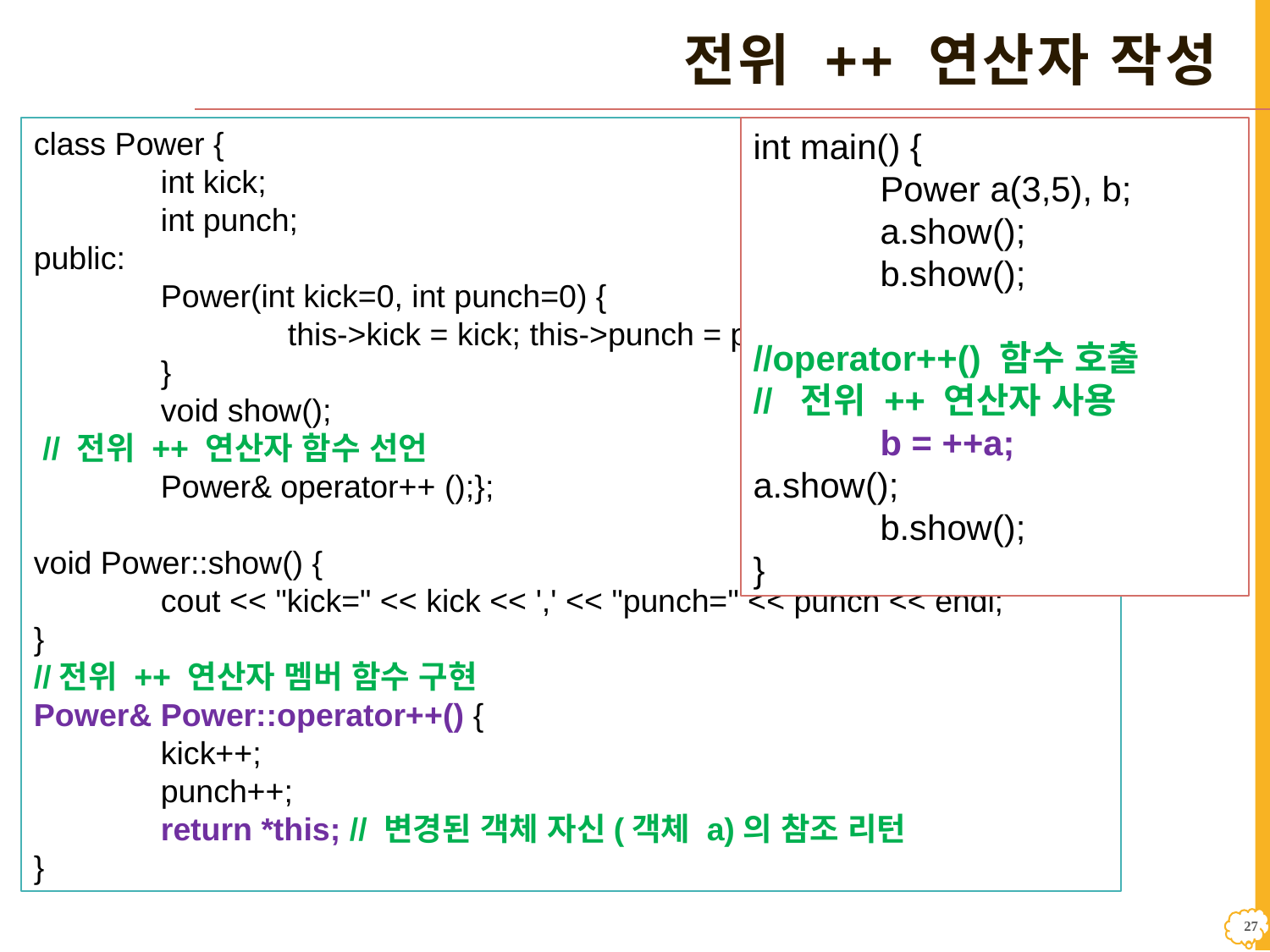

# 전위 ++ 연산자 작성
class Power {
	int kick;
	int punch;
public:
	Power(int kick=0, int punch=0) {
		this->kick = kick; this->punch = punch;
	}
	void show();
 // 전위 ++ 연산자 함수 선언
	Power& operator++ ();};

void Power::show() {
	cout << "kick=" << kick << ',' << "punch=" << punch << endl;
}
//전위 ++ 연산자 멤버 함수 구현
Power& Power::operator++() {
	kick++;
	punch++;
	return *this; // 변경된 객체 자신(객체 a)의 참조 리턴
}
int main() {
	Power a(3,5), b;
	a.show();
	b.show();

//operator++() 함수 호출
//  전위 ++ 연산자 사용
	b = ++a; 	a.show();
	b.show();
}

27